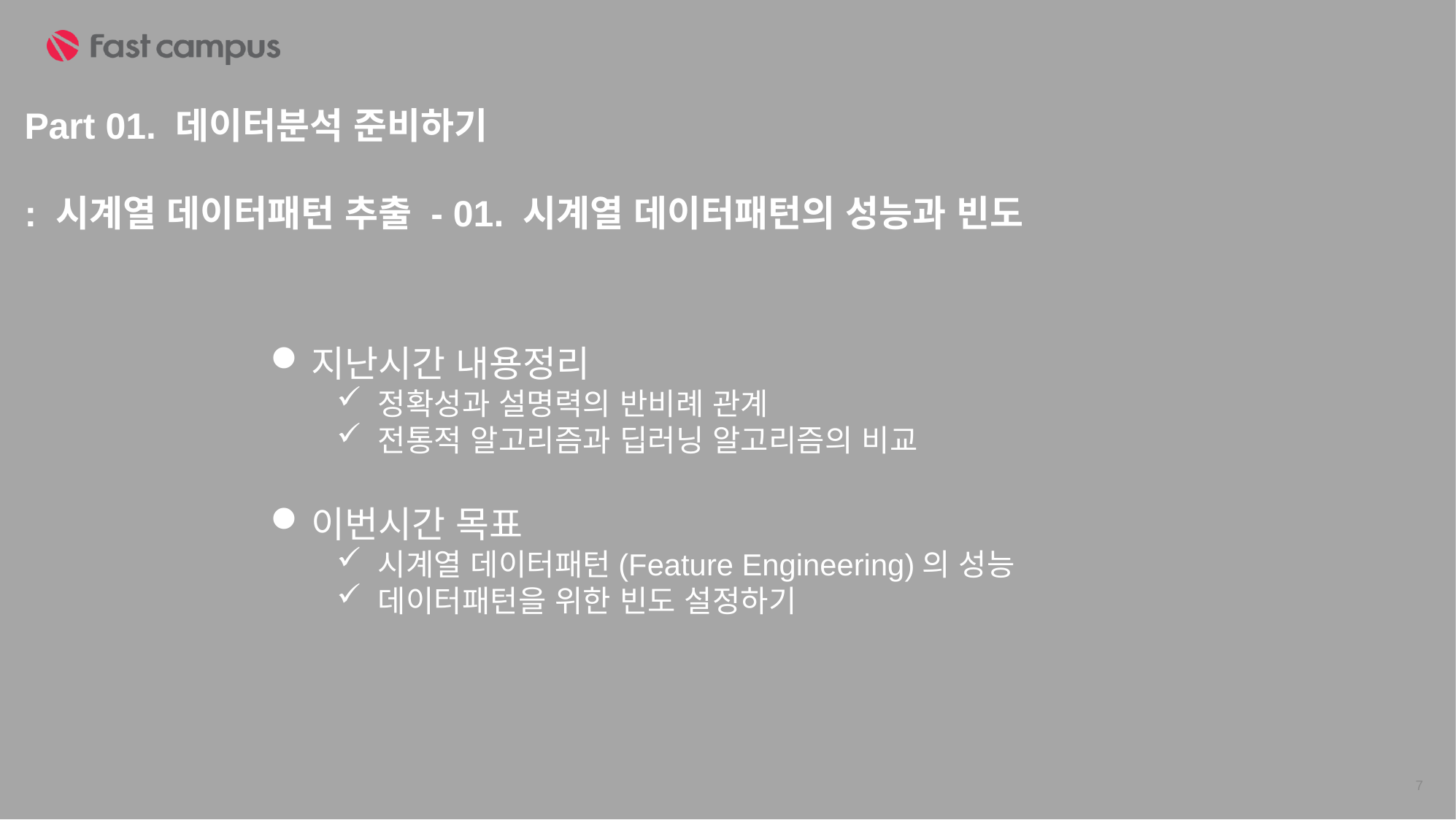

Part 01. 데이터분석 준비하기

: 시계열 데이터패턴 추출 - 01. 시계열 데이터패턴의 성능과 빈도
지난시간 내용정리
정확성과 설명력의 반비례 관계
전통적 알고리즘과 딥러닝 알고리즘의 비교

이번시간 목표
시계열 데이터패턴(Feature Engineering)의 성능
데이터패턴을 위한 빈도 설정하기
7